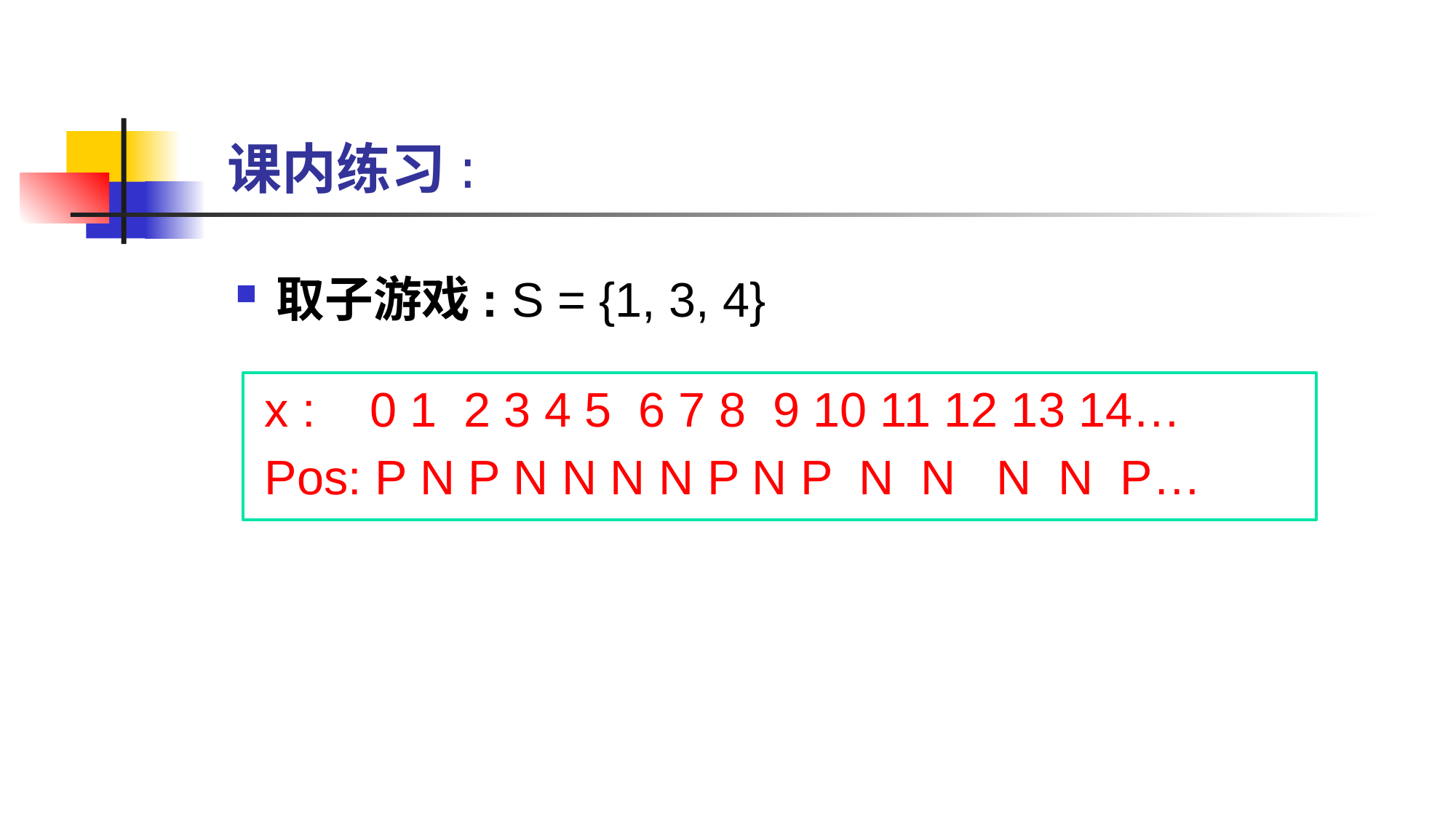

# 课内练习:
取子游戏: S = {1, 3, 4}
x :    0 1  2 3 4 5  6 7 8  9 10 11 12 13 14…
Pos: P N P N N N N P N P  N  N   N  N  P…

10